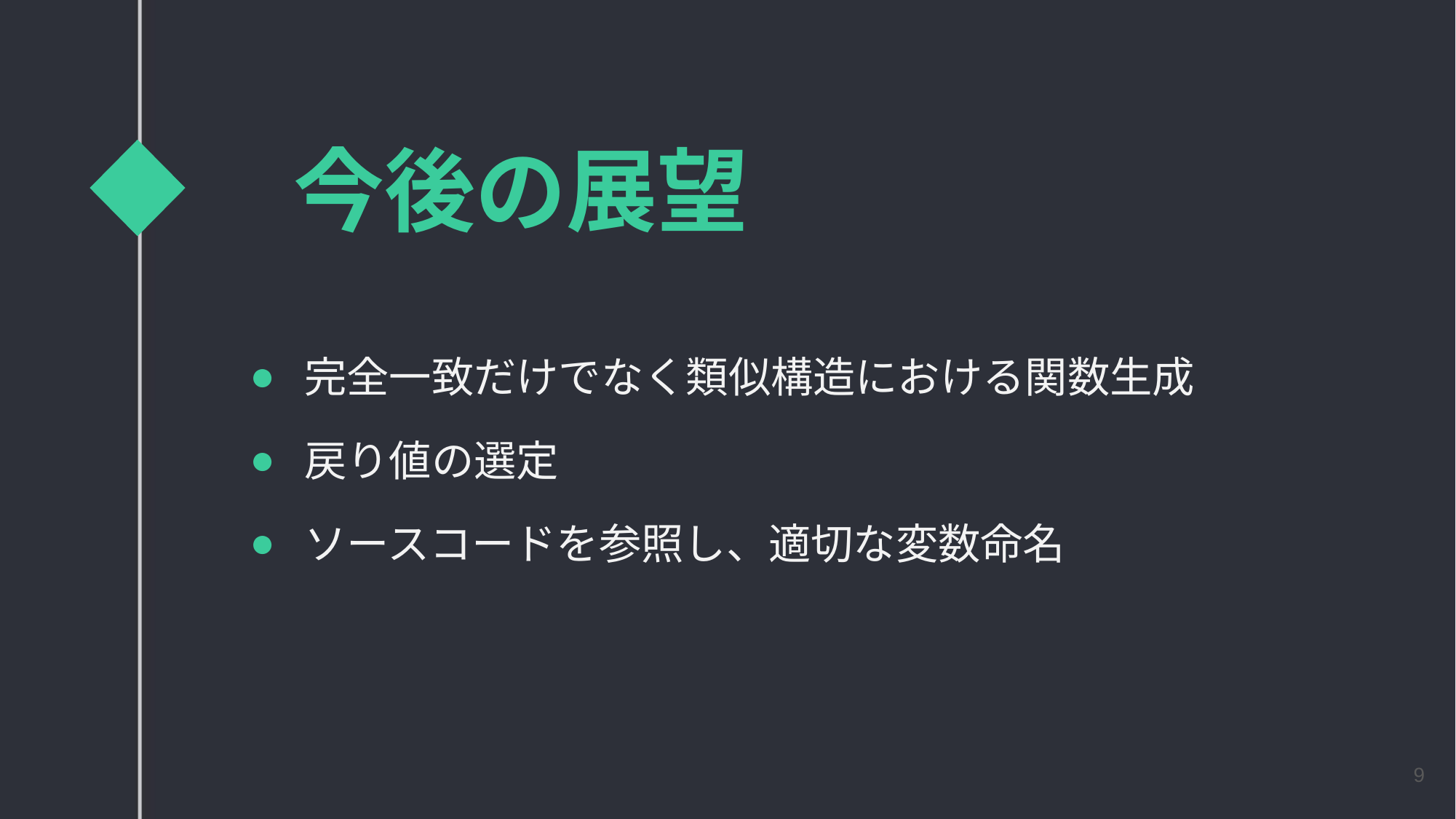

今後の展望

完全一致だけでなく類似構造における関数生成
戻り値の選定
ソースコードを参照し、適切な変数命名

9